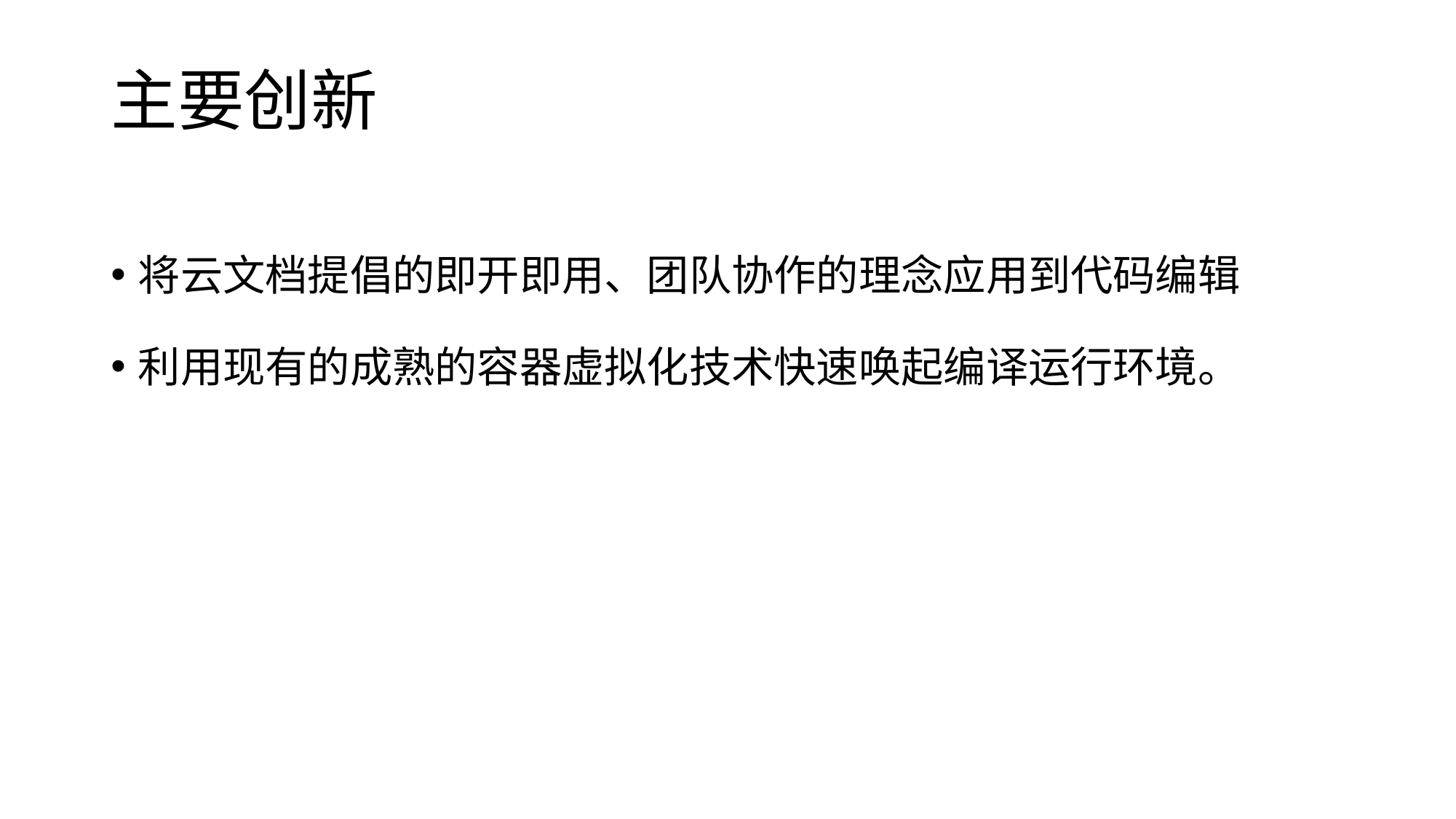

# 主要创新
将云文档提倡的即开即用、团队协作的理念应用到代码编辑
利用现有的成熟的容器虚拟化技术快速唤起编译运行环境。